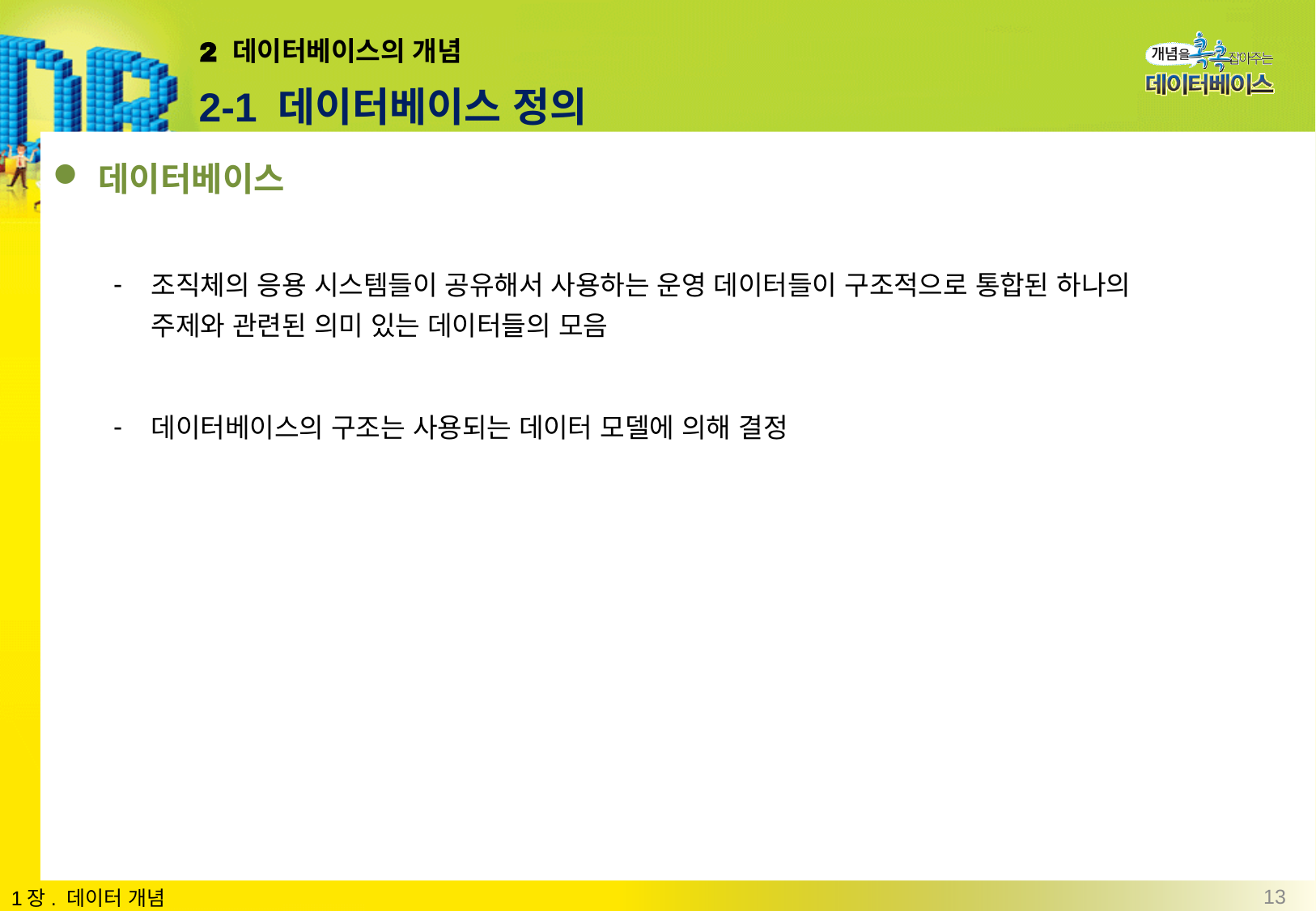

# 2 데이터베이스의 개념
2-1 데이터베이스 정의
데이터베이스

조직체의 응용 시스템들이 공유해서 사용하는 운영 데이터들이 구조적으로 통합된 하나의
주제와 관련된 의미 있는 데이터들의 모음

데이터베이스의 구조는 사용되는 데이터 모델에 의해 결정
13